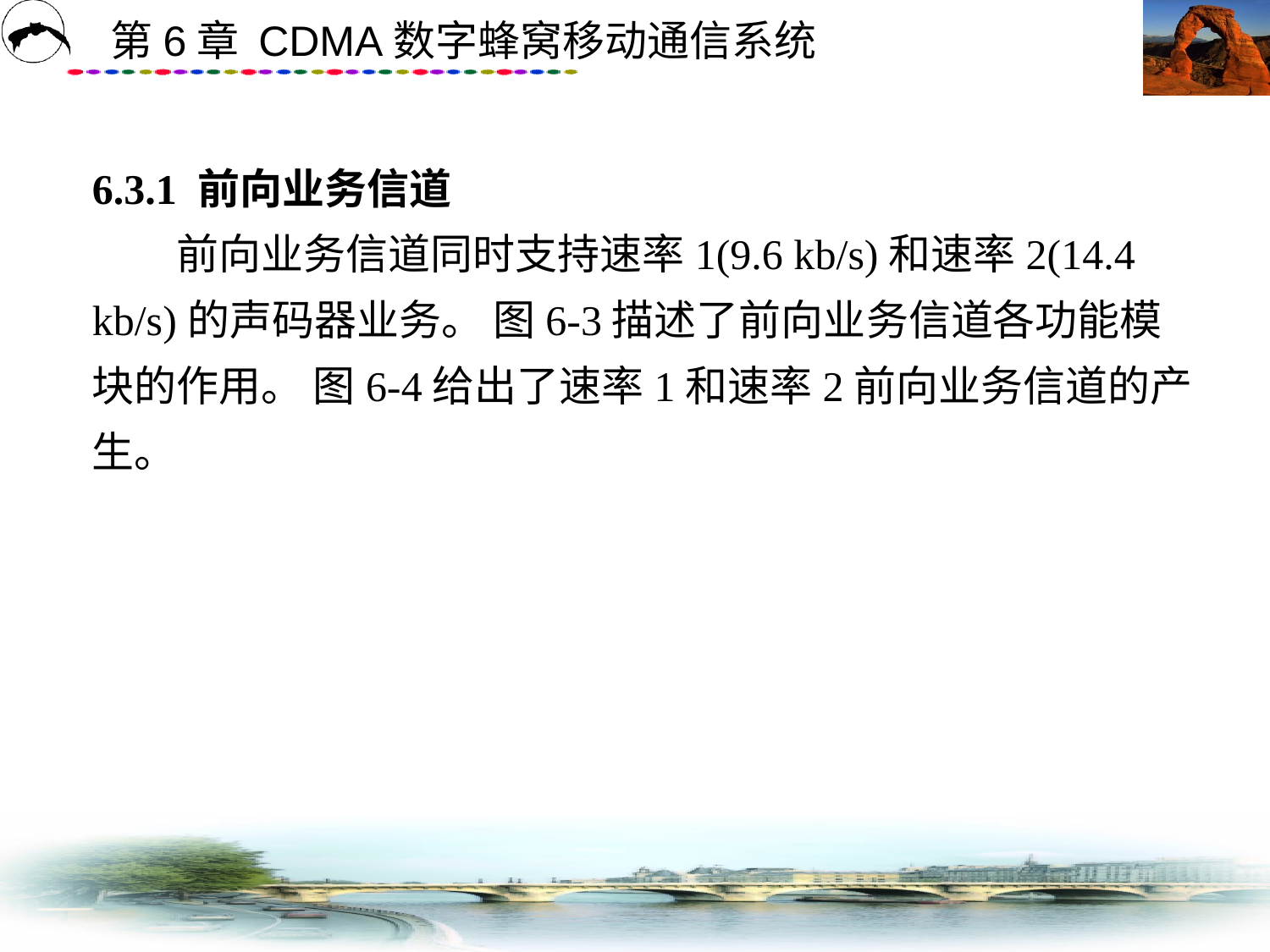

# 6.3.1 前向业务信道 　　前向业务信道同时支持速率1(9.6 kb/s)和速率2(14.4  kb/s)的声码器业务。 图6-3描述了前向业务信道各功能模块的作用。 图6-4给出了速率1和速率2前向业务信道的产生。